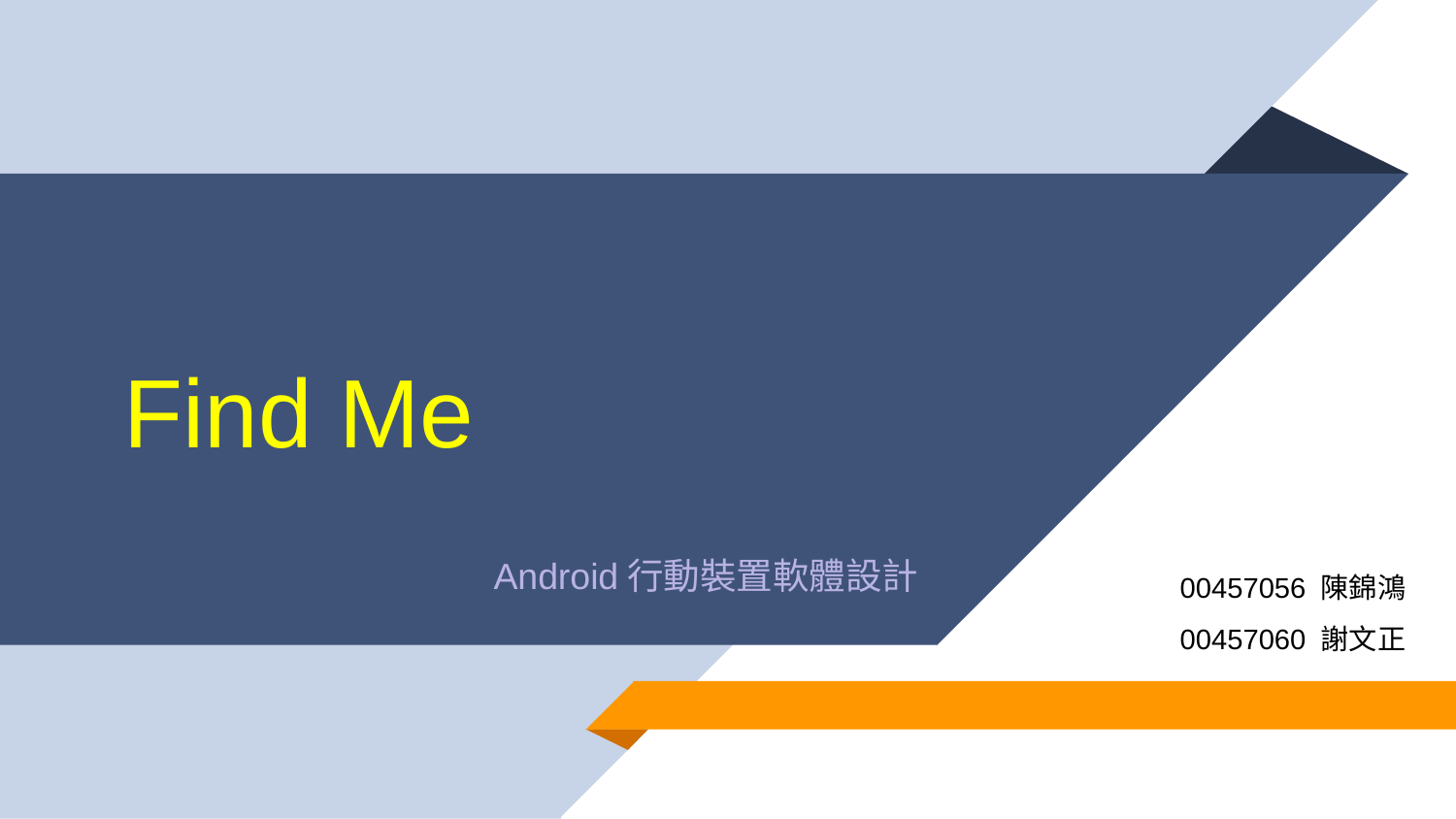

# Find Me
Android行動裝置軟體設計
00457056 陳錦鴻 00457060 謝文正